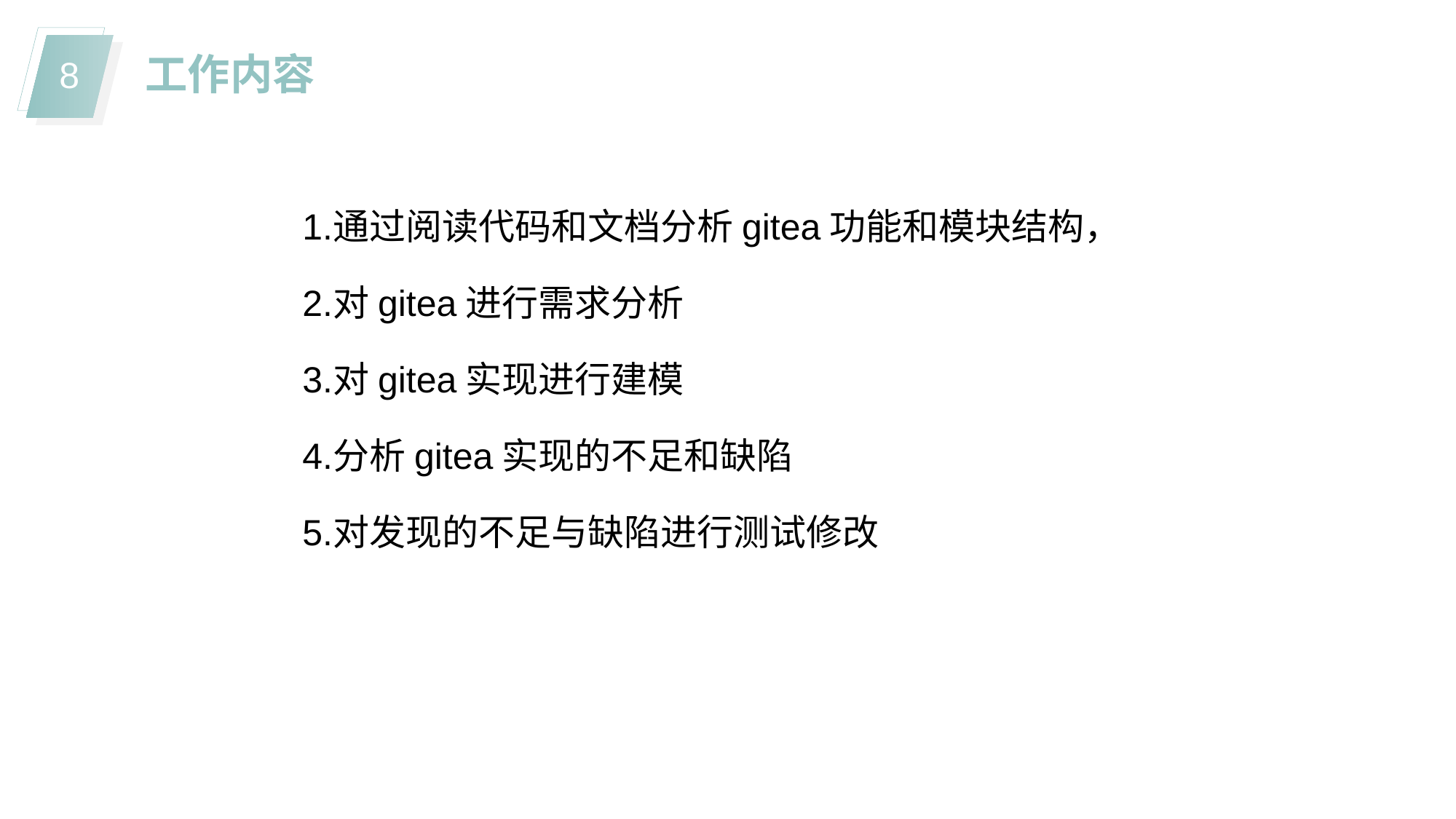

工作内容
通过阅读代码和文档分析gitea功能和模块结构，
对gitea进行需求分析
对gitea实现进行建模
分析gitea实现的不足和缺陷
对发现的不足与缺陷进行测试修改